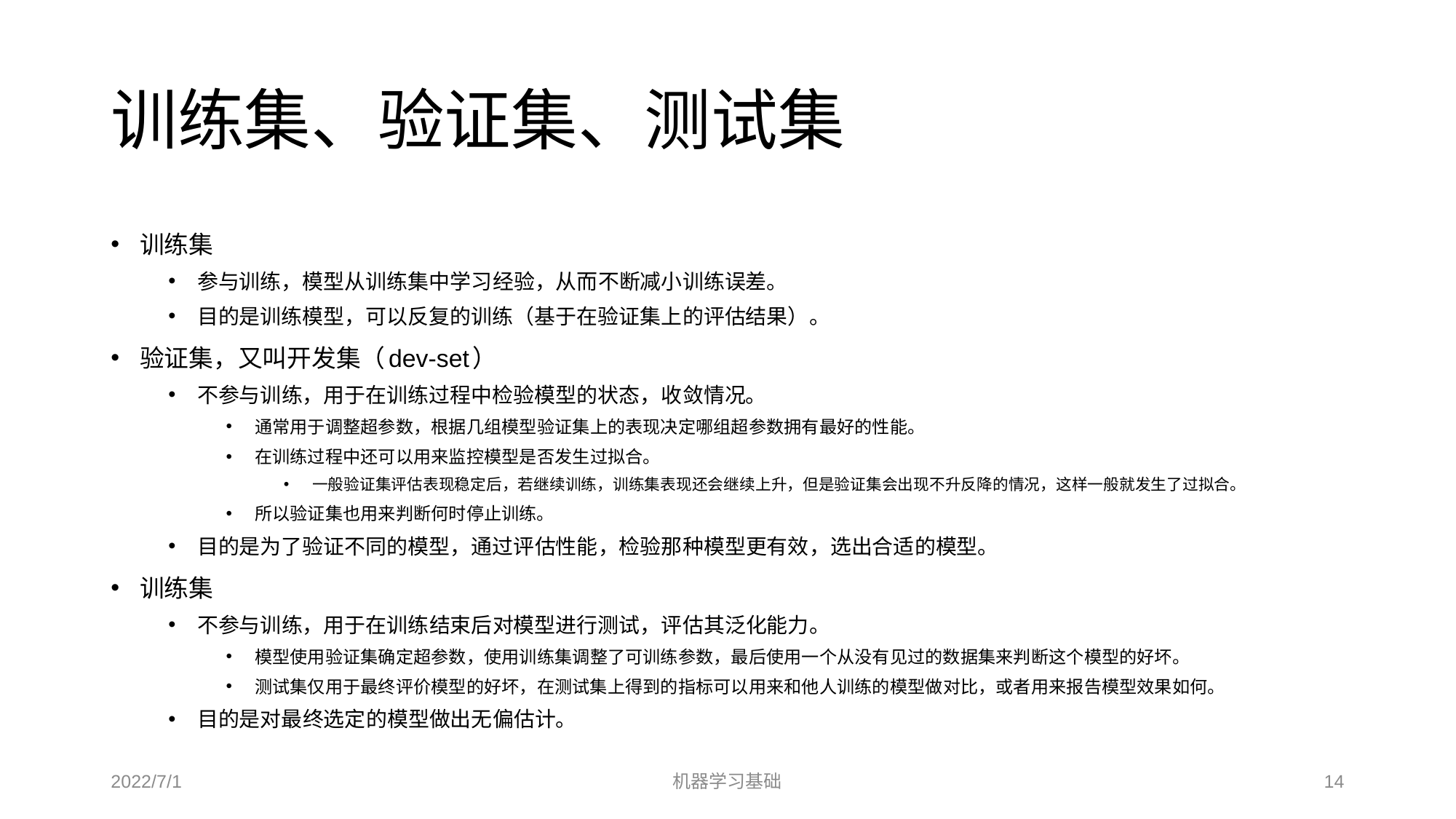

# 训练集、验证集、测试集
训练集
参与训练，模型从训练集中学习经验，从而不断减小训练误差。
目的是训练模型，可以反复的训练（基于在验证集上的评估结果）。
验证集，又叫开发集（dev-set）
不参与训练，用于在训练过程中检验模型的状态，收敛情况。
通常用于调整超参数，根据几组模型验证集上的表现决定哪组超参数拥有最好的性能。
在训练过程中还可以用来监控模型是否发生过拟合。
一般验证集评估表现稳定后，若继续训练，训练集表现还会继续上升，但是验证集会出现不升反降的情况，这样一般就发生了过拟合。
所以验证集也用来判断何时停止训练。
目的是为了验证不同的模型，通过评估性能，检验那种模型更有效，选出合适的模型。
训练集
不参与训练，用于在训练结束后对模型进行测试，评估其泛化能力。
模型使用验证集确定超参数，使用训练集调整了可训练参数，最后使用一个从没有见过的数据集来判断这个模型的好坏。
测试集仅用于最终评价模型的好坏，在测试集上得到的指标可以用来和他人训练的模型做对比，或者用来报告模型效果如何。
目的是对最终选定的模型做出无偏估计。
2022/7/1
机器学习基础
14